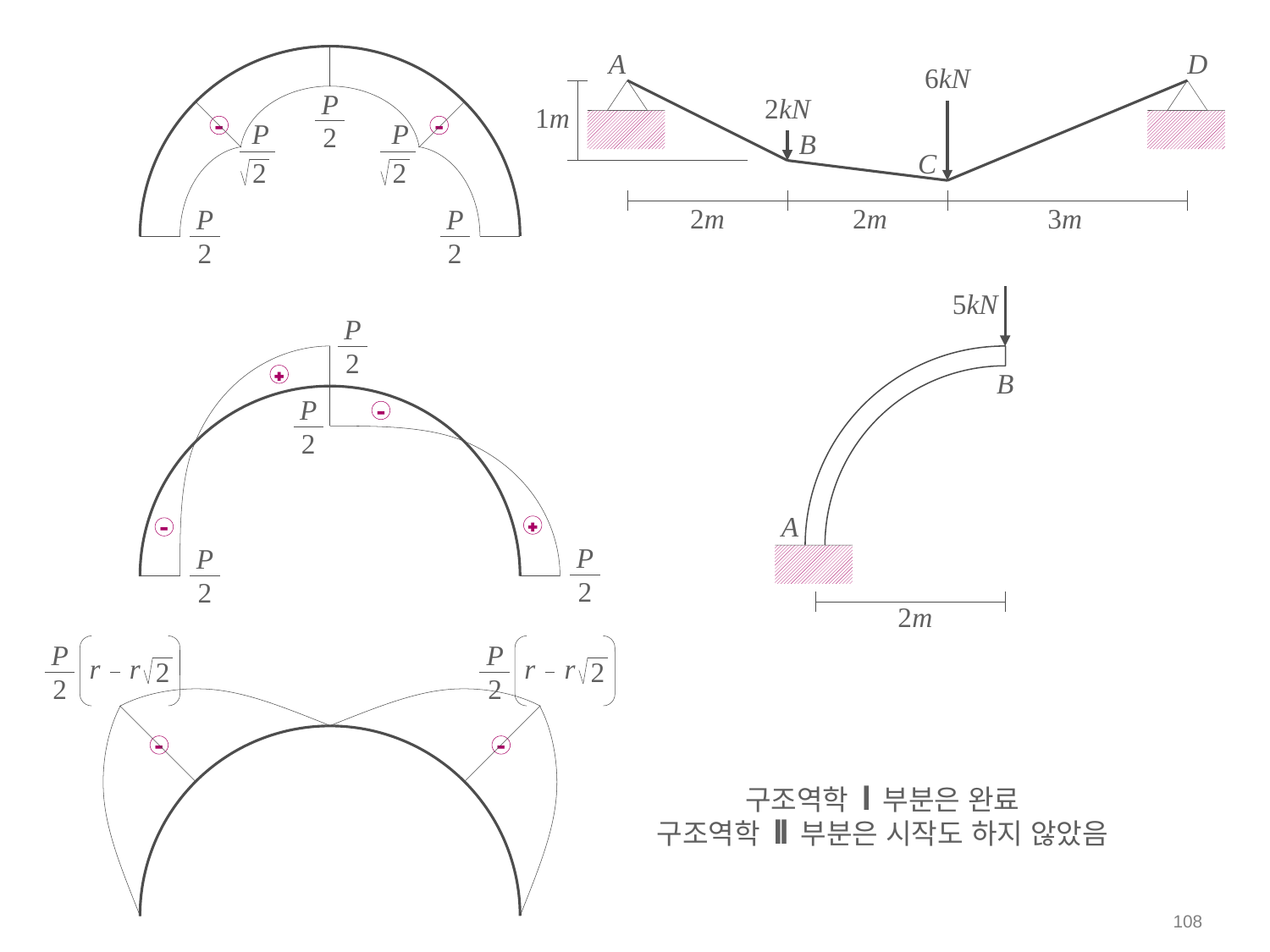

-

-

P
2
P
2
P
2
P
2
P
2
A
D
6kN

2kN
1m
B
C
2m
2m
3m
5kN

B
A

2m
P
2

+
-

+
-

P
2
P
2
P
2

P
2
r
r
2

P
2
r
r
2

-

-

구조역학 I 부분은 완료
구조역학 II 부분은 시작도 하지 않았음